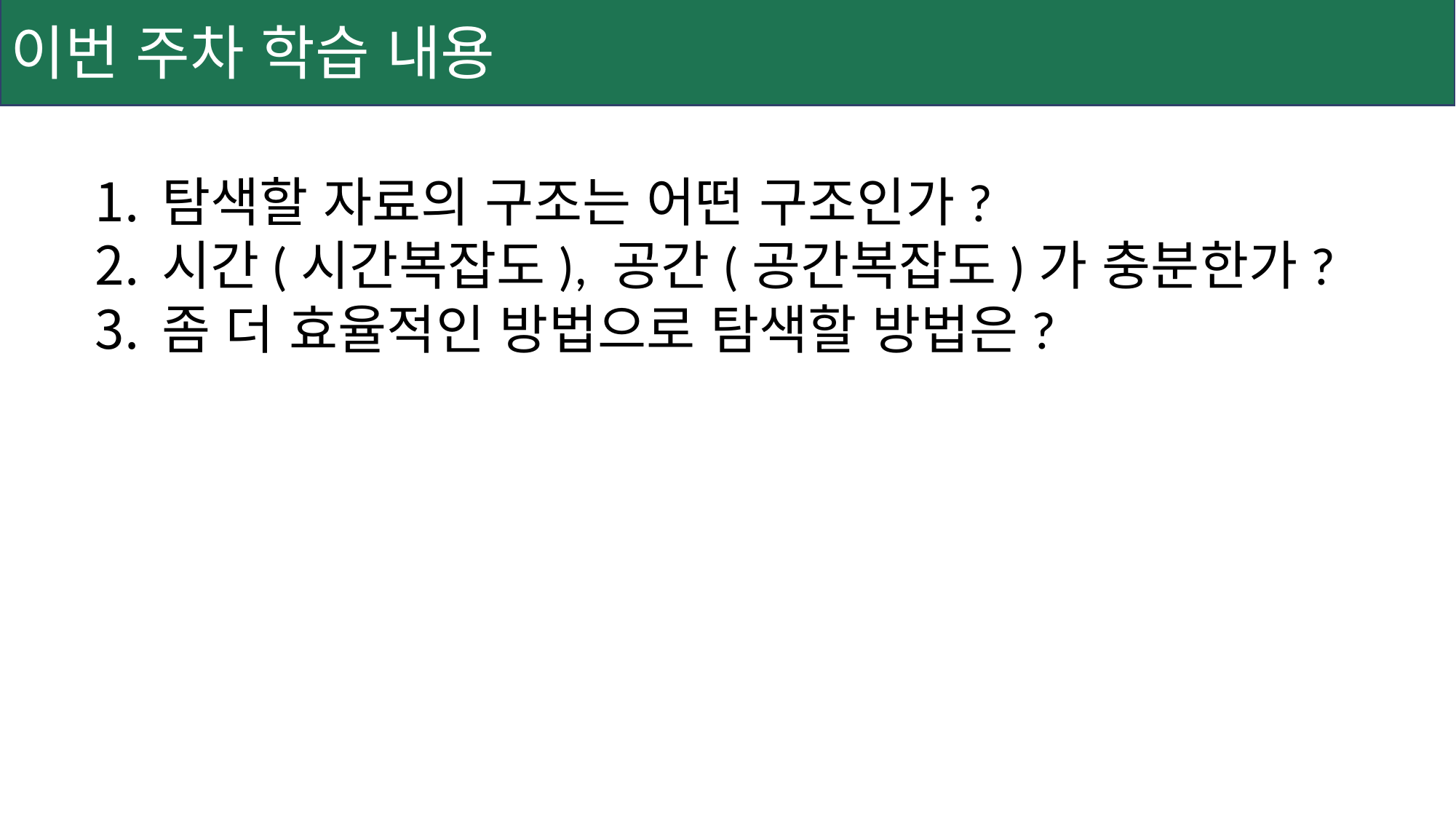

이번 주차 학습 내용
탐색할 자료의 구조는 어떤 구조인가?
시간(시간복잡도), 공간(공간복잡도)가 충분한가?
좀 더 효율적인 방법으로 탐색할 방법은?